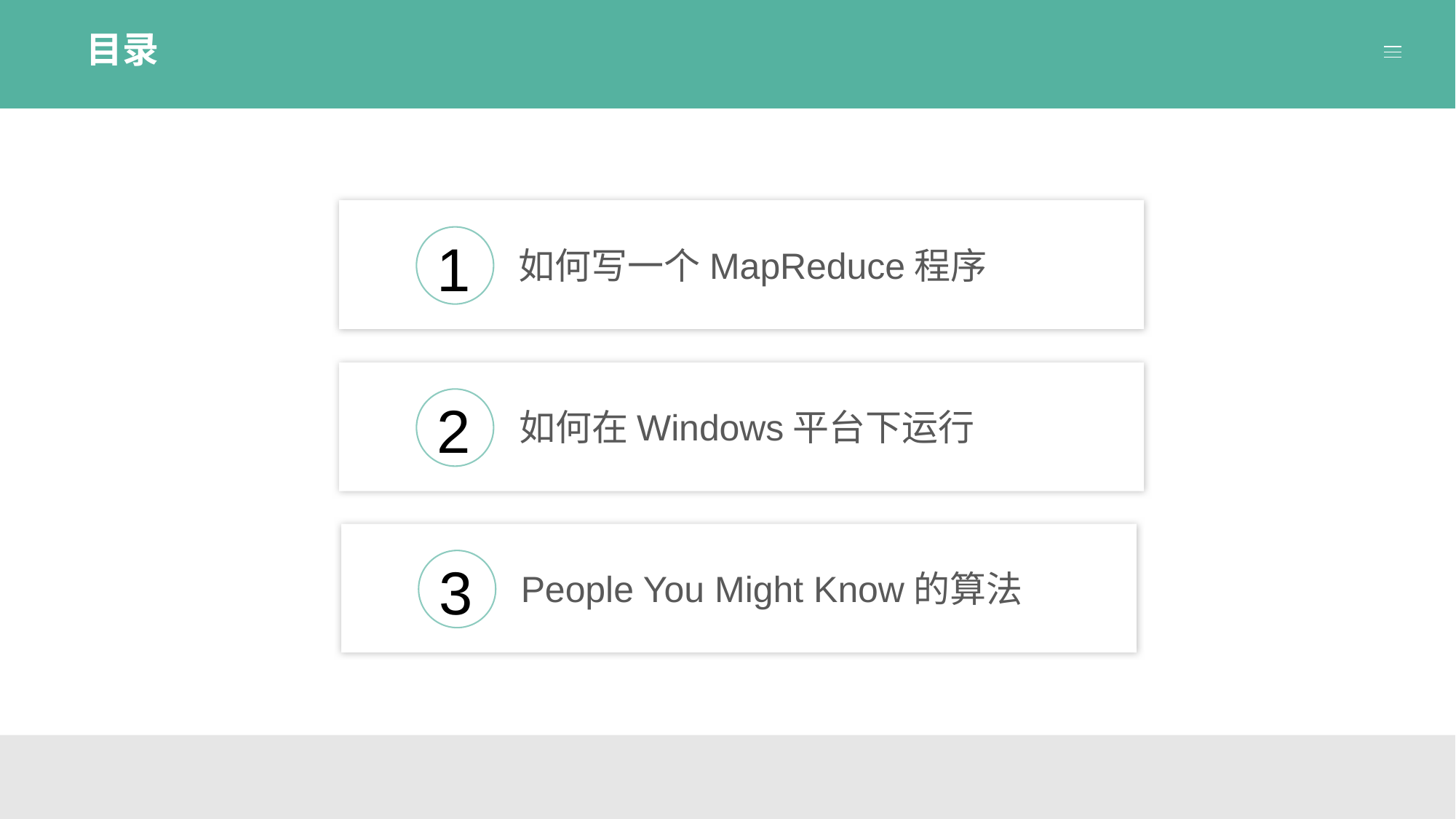

目录

1

如何写一个MapReduce程序

2

如何在Windows平台下运行

3

People You Might Know的算法